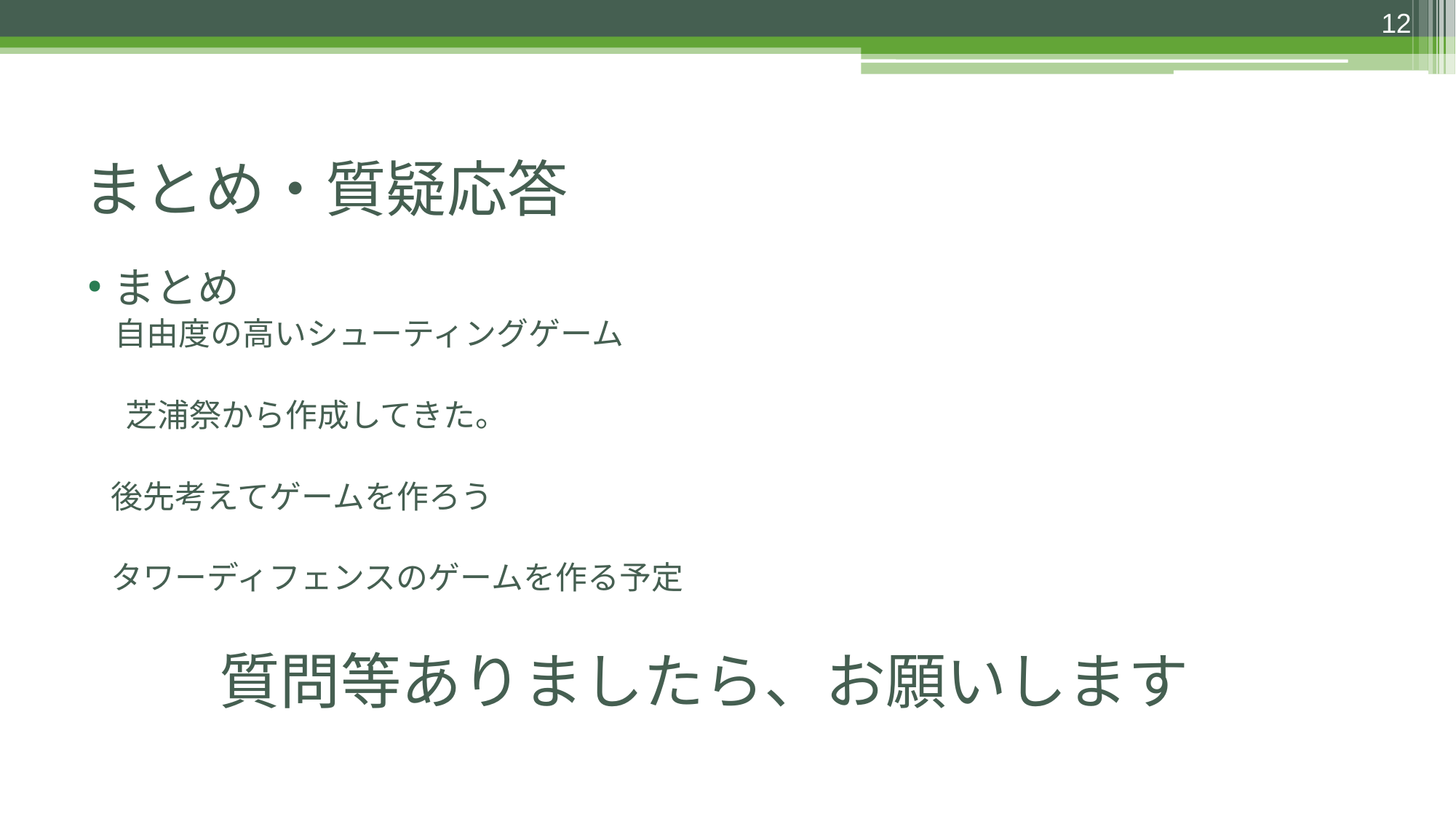

12
# まとめ・質疑応答
まとめ
　 自由度の高いシューティングゲーム

　 芝浦祭から作成してきた。

   後先考えてゲームを作ろう

   タワーディフェンスのゲームを作る予定

質問等ありましたら、お願いします